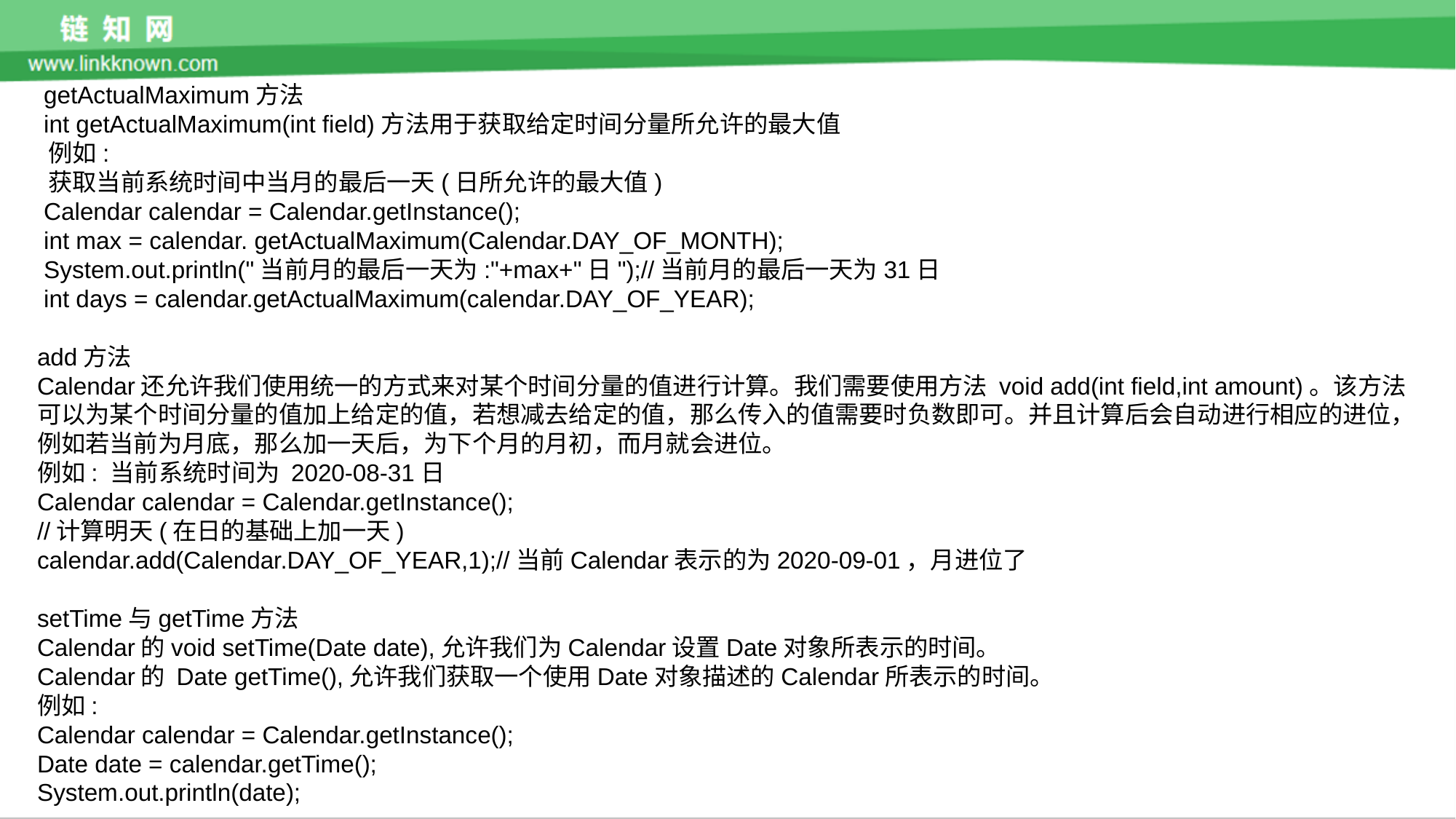

getActualMaximum方法
 int getActualMaximum(int field)方法用于获取给定时间分量所允许的最大值
 例如:
 获取当前系统时间中当月的最后一天(日所允许的最大值)
 Calendar calendar = Calendar.getInstance();
 int max = calendar. getActualMaximum(Calendar.DAY_OF_MONTH);
 System.out.println("当前月的最后一天为:"+max+"日");//当前月的最后一天为31日
 int days = calendar.getActualMaximum(calendar.DAY_OF_YEAR);

add方法
Calendar还允许我们使用统一的方式来对某个时间分量的值进行计算。我们需要使用方法 void add(int field,int amount)。该方法可以为某个时间分量的值加上给定的值，若想减去给定的值，那么传入的值需要时负数即可。并且计算后会自动进行相应的进位，例如若当前为月底，那么加一天后，为下个月的月初，而月就会进位。
例如: 当前系统时间为 2020-08-31日
Calendar calendar = Calendar.getInstance();
//计算明天(在日的基础上加一天)
calendar.add(Calendar.DAY_OF_YEAR,1);//当前Calendar表示的为2020-09-01，月进位了

setTime与getTime方法
Calendar的void setTime(Date date),允许我们为Calendar设置Date对象所表示的时间。
Calendar的 Date getTime(),允许我们获取一个使用Date对象描述的Calendar所表示的时间。
例如:
Calendar calendar = Calendar.getInstance();
Date date = calendar.getTime();
System.out.println(date);